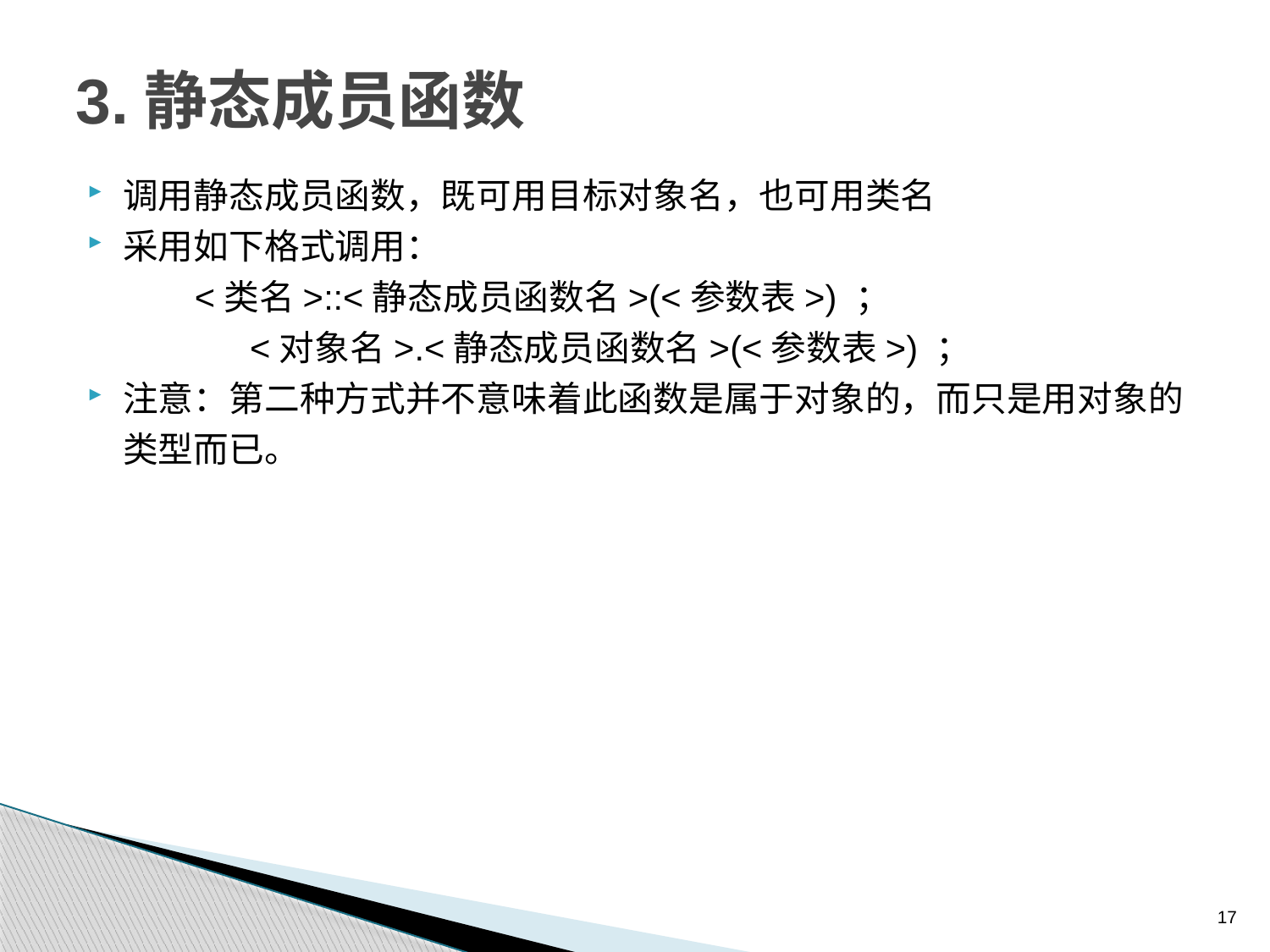

# 3.静态成员函数
调用静态成员函数，既可用目标对象名，也可用类名
采用如下格式调用：
           <类名>::<静态成员函数名>(<参数表>) ；
		<对象名>.<静态成员函数名>(<参数表>) ；
注意：第二种方式并不意味着此函数是属于对象的，而只是用对象的类型而已。

17